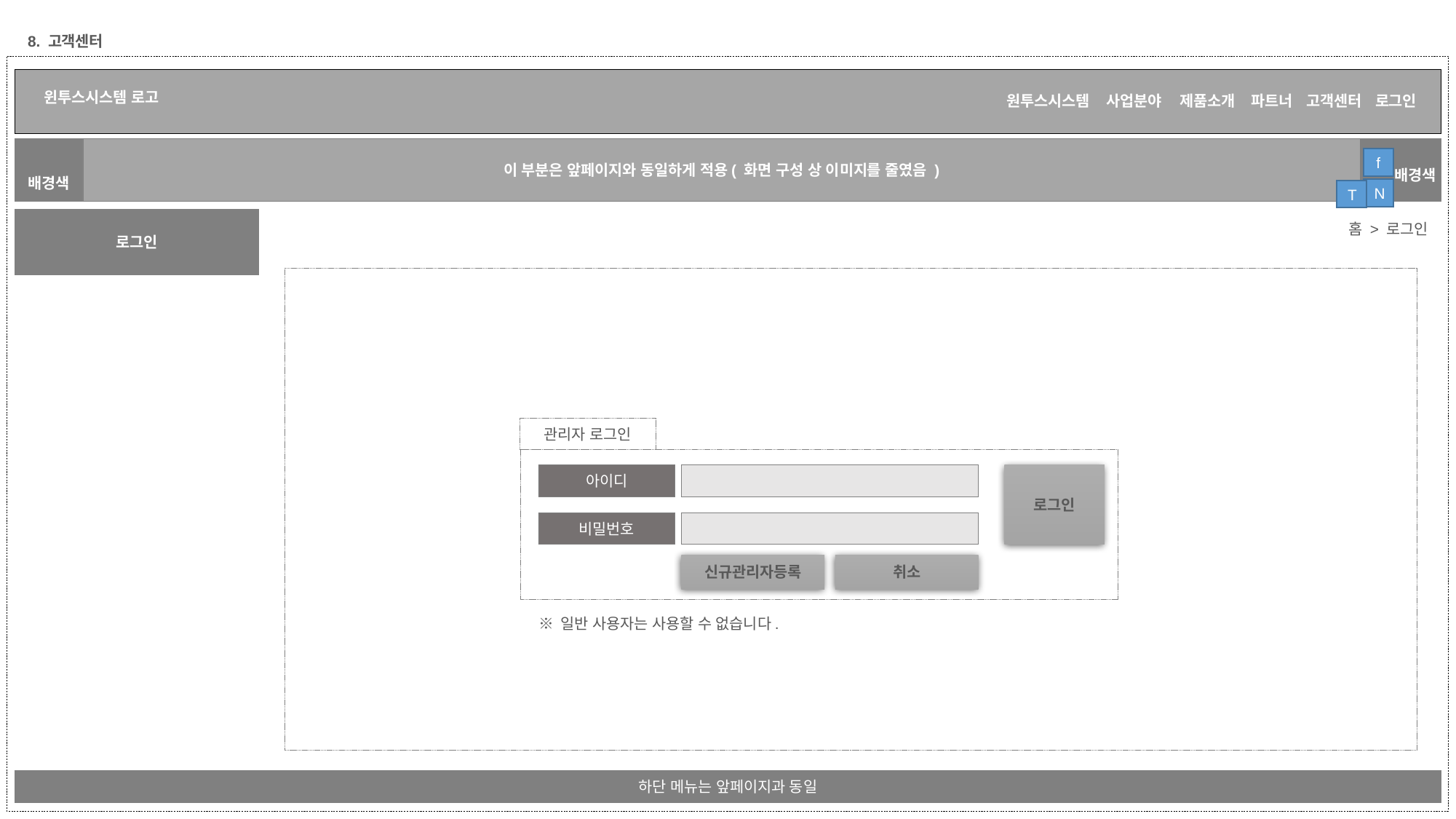

8. 고객센터

이 부분은 앞페이지와 동일하게 적용( 화면 구성 상 이미지를 줄였음 )
f
배경색
배경색
N
T
로그인
홈 > 로그인

관리자 로그인

아이디

로그인
비밀번호

신규관리자등록
취소
※ 일반 사용자는 사용할 수 없습니다.